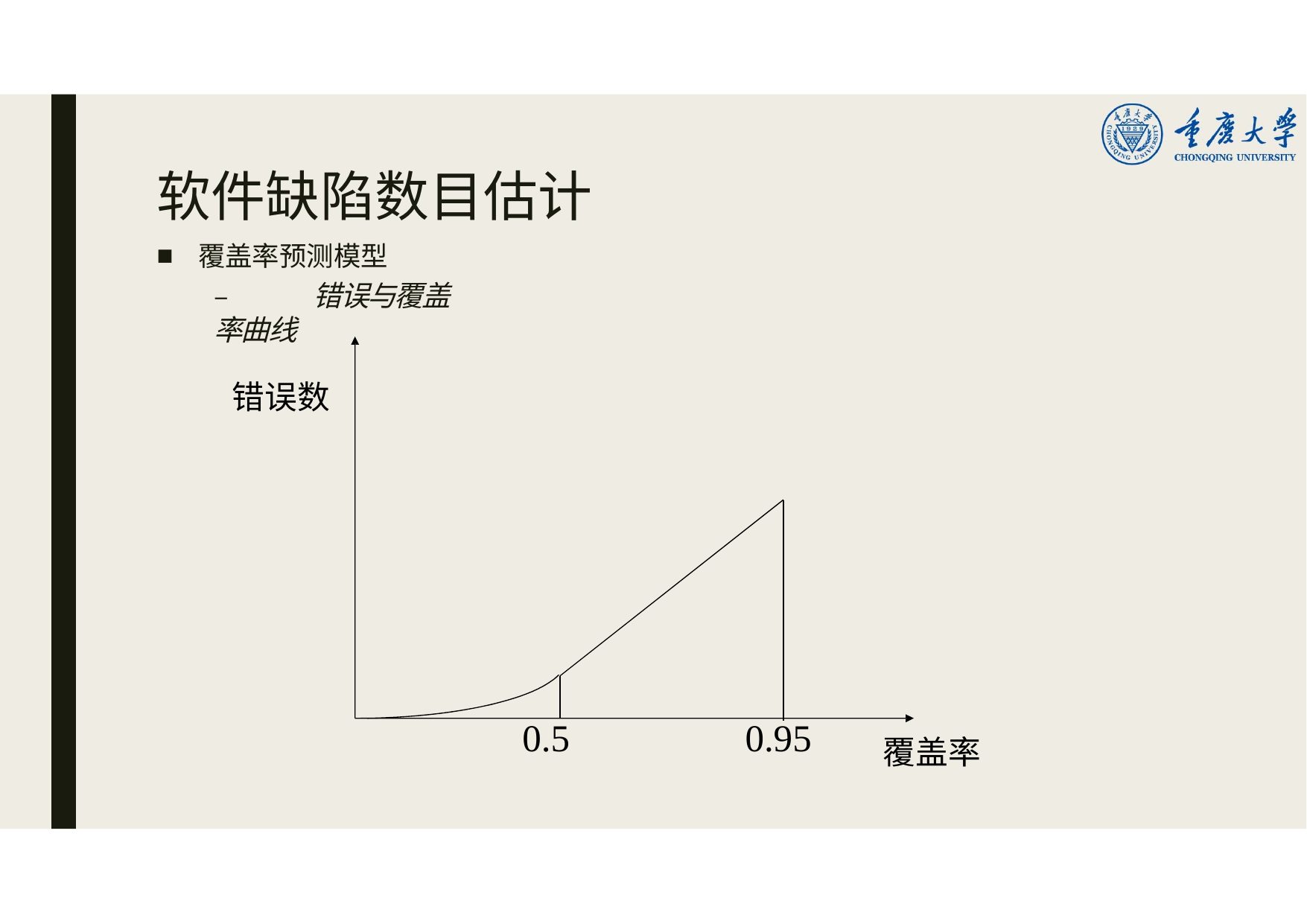

# 软件缺陷数目估计
覆盖率预测模型
–	错误与覆盖率曲线
错误数

0.5
0.95

覆盖率